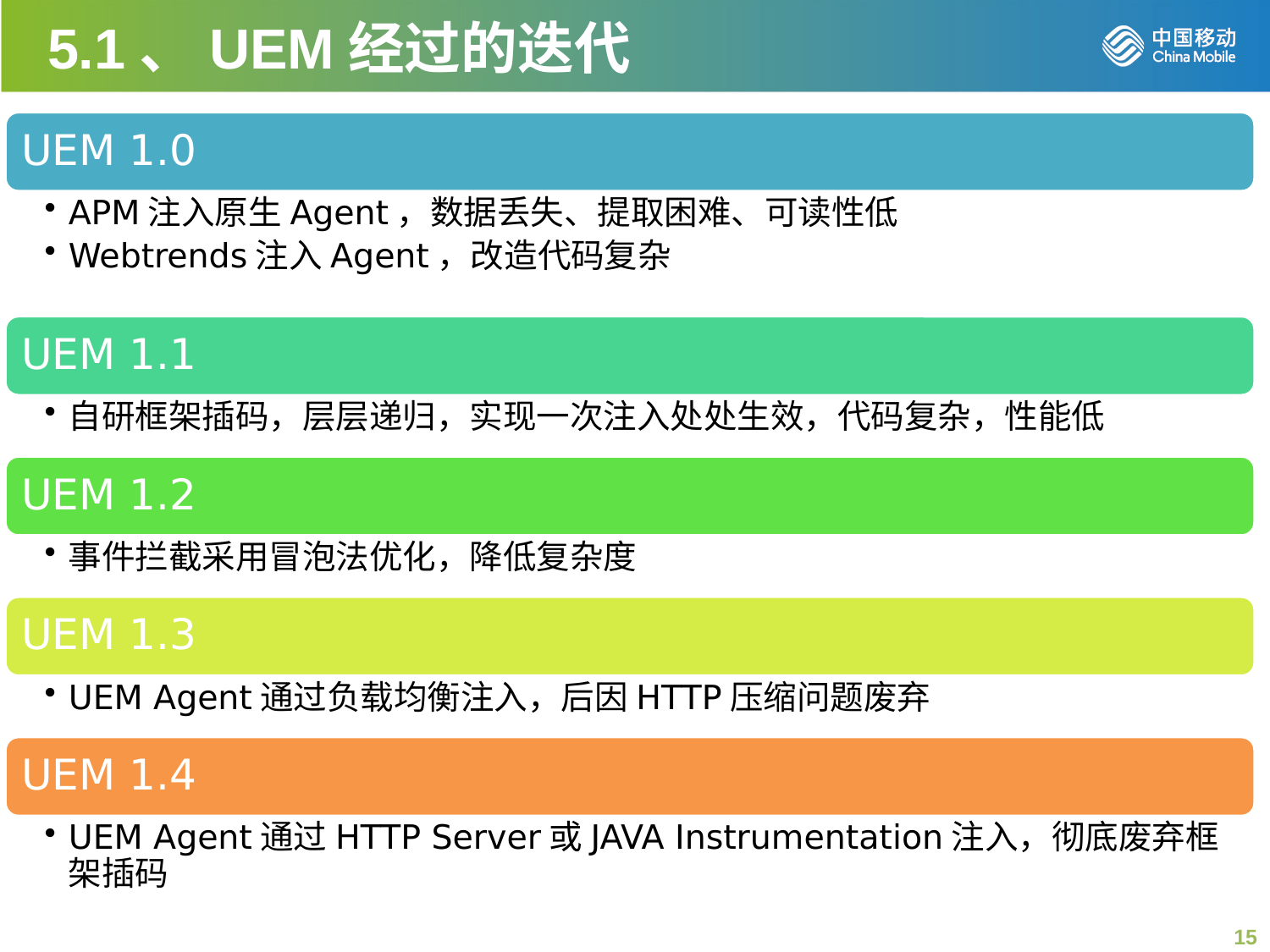

# 5.1、UEM经过的迭代
UEM 1.0
APM注入原生Agent，数据丢失、提取困难、可读性低
Webtrends注入Agent，改造代码复杂
UEM 1.1
自研框架插码，层层递归，实现一次注入处处生效，代码复杂，性能低
UEM 1.2
事件拦截采用冒泡法优化，降低复杂度
UEM 1.3
UEM Agent通过负载均衡注入，后因HTTP压缩问题废弃
UEM 1.4
UEM Agent通过HTTP Server或JAVA Instrumentation注入，彻底废弃框架插码